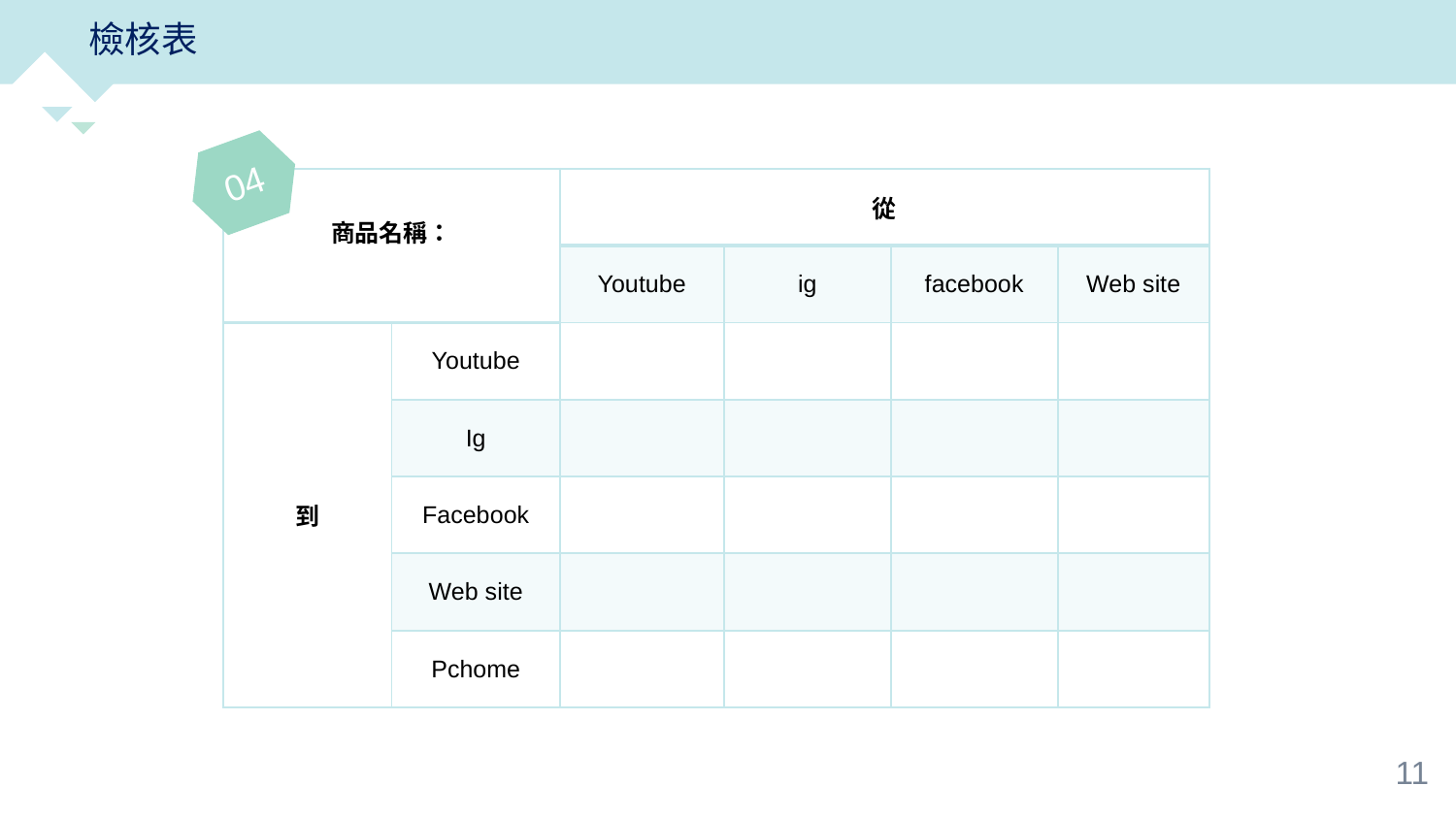

檢核表

04
| 商品名稱： |  | 從 |  |  |  |
| --- | --- | --- | --- | --- | --- |
|  |  | Youtube | ig | facebook | Web site |
| 到 | Youtube |  |  |  |  |
|  | Ig |  |  |  |  |
|  | Facebook |  |  |  |  |
|  | Web site |  |  |  |  |
|  | Pchome |  |  |  |  |
11